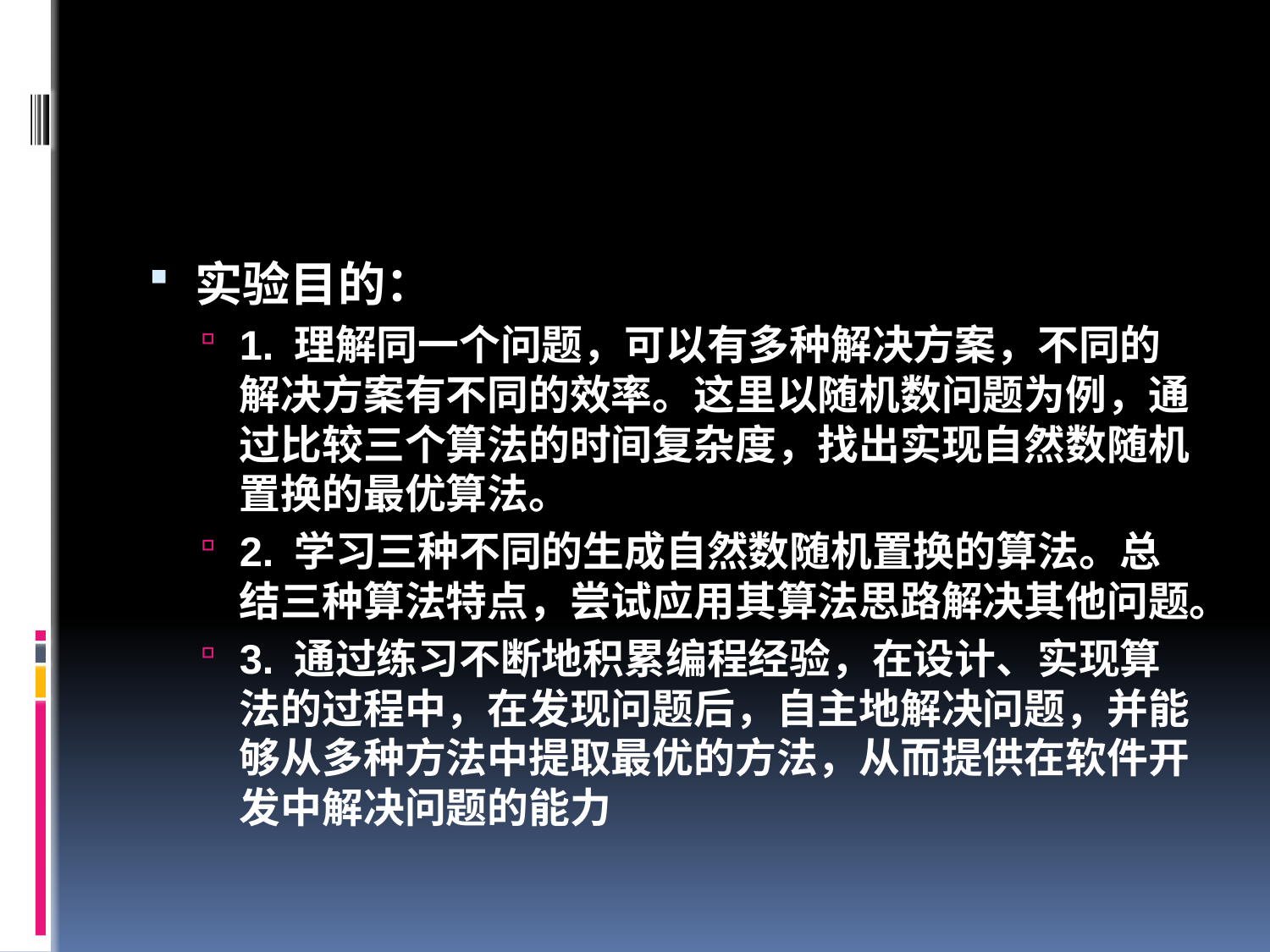

#
实验目的：
1. 理解同一个问题，可以有多种解决方案，不同的解决方案有不同的效率。这里以随机数问题为例，通过比较三个算法的时间复杂度，找出实现自然数随机置换的最优算法。
2. 学习三种不同的生成自然数随机置换的算法。总结三种算法特点，尝试应用其算法思路解决其他问题。
3. 通过练习不断地积累编程经验，在设计、实现算法的过程中，在发现问题后，自主地解决问题，并能够从多种方法中提取最优的方法，从而提供在软件开发中解决问题的能力